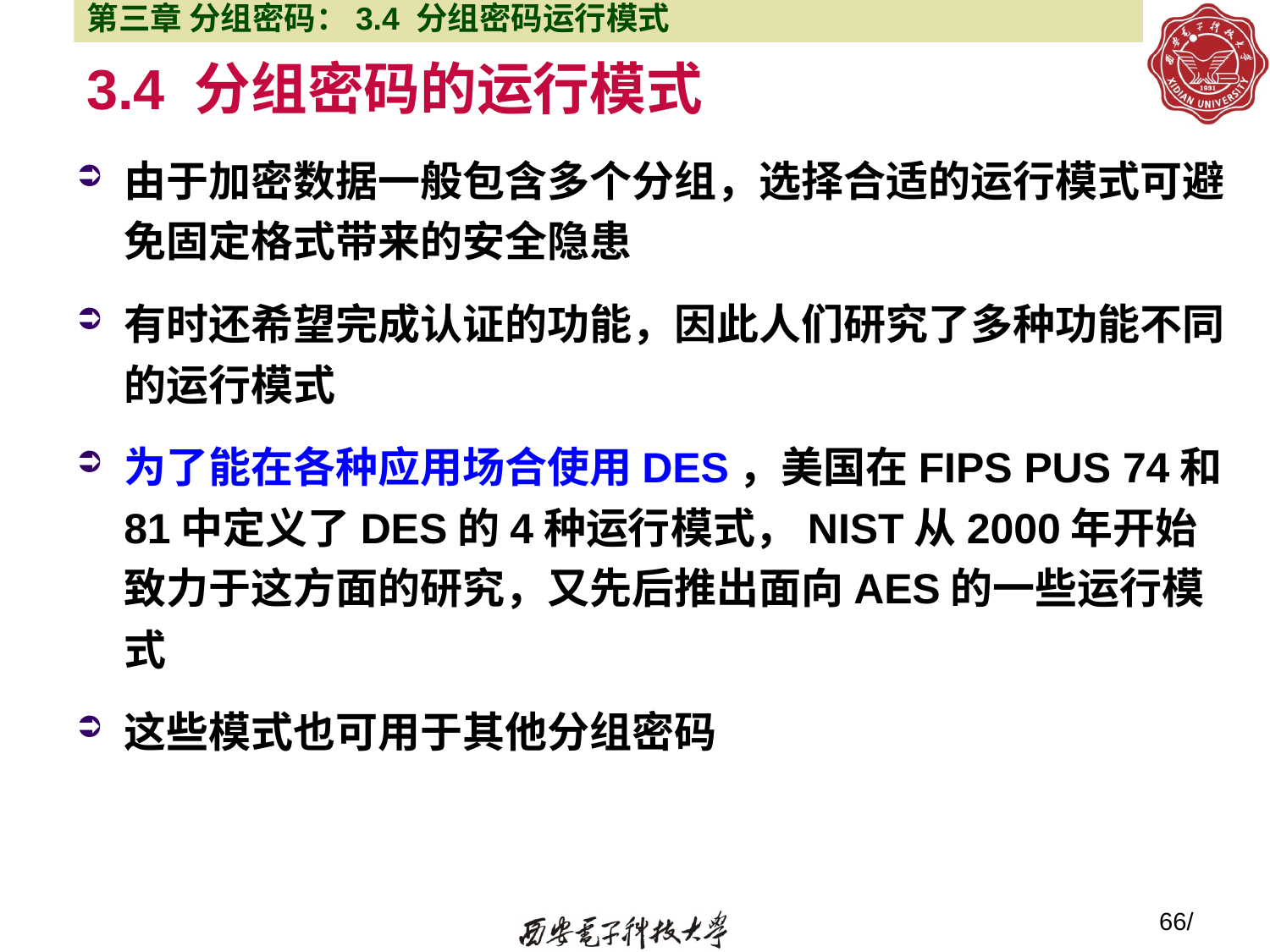

第三章 分组密码：3.4 分组密码运行模式
# 3.4 分组密码的运行模式
由于加密数据一般包含多个分组，选择合适的运行模式可避免固定格式带来的安全隐患
有时还希望完成认证的功能，因此人们研究了多种功能不同的运行模式
为了能在各种应用场合使用DES，美国在FIPS PUS 74和81中定义了DES的4种运行模式，NIST从2000年开始致力于这方面的研究，又先后推出面向AES的一些运行模式
这些模式也可用于其他分组密码
66/